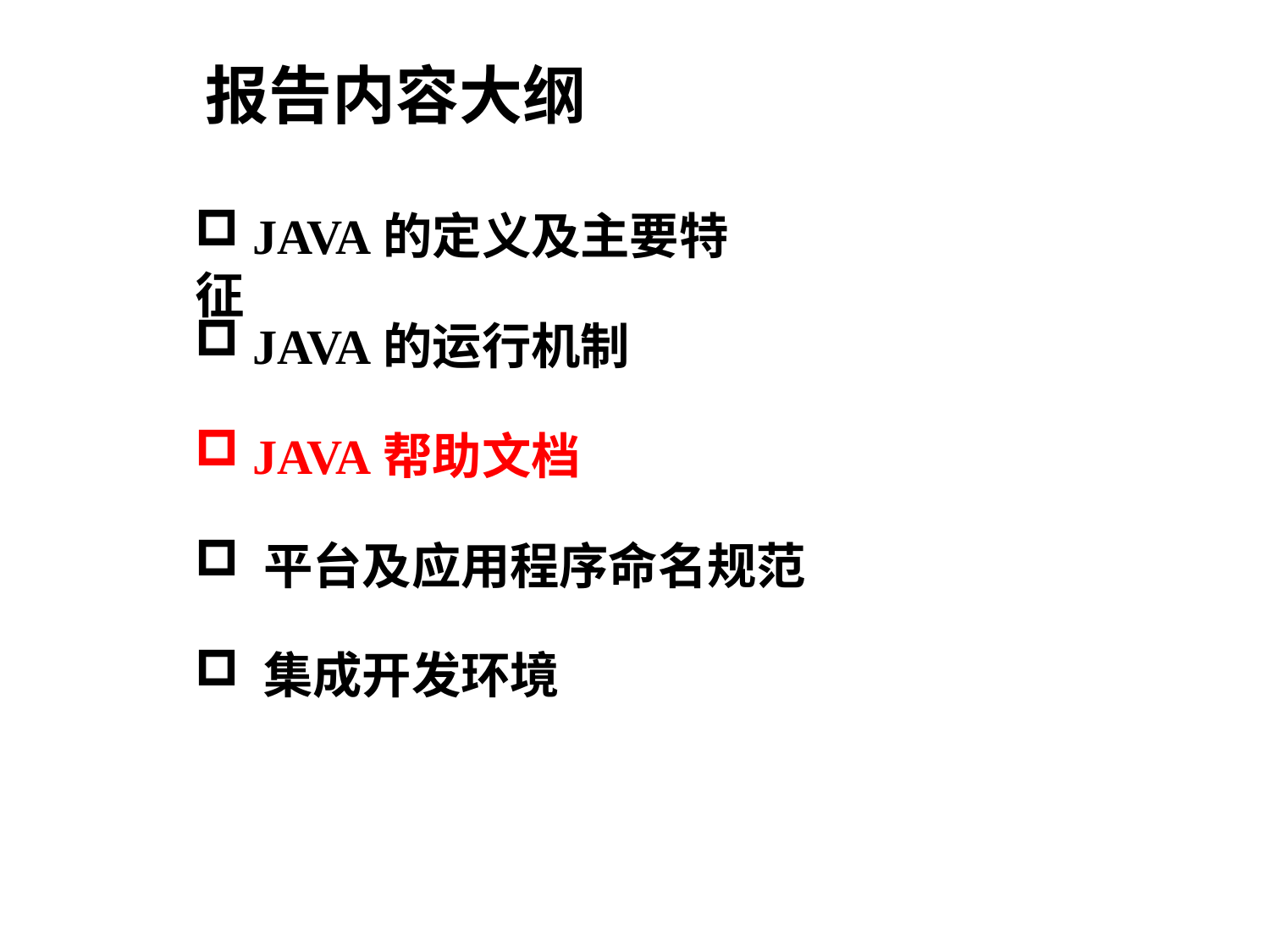

# 报告内容大纲
 JAVA的定义及主要特征
 JAVA的运行机制
 JAVA帮助文档
 平台及应用程序命名规范
 集成开发环境